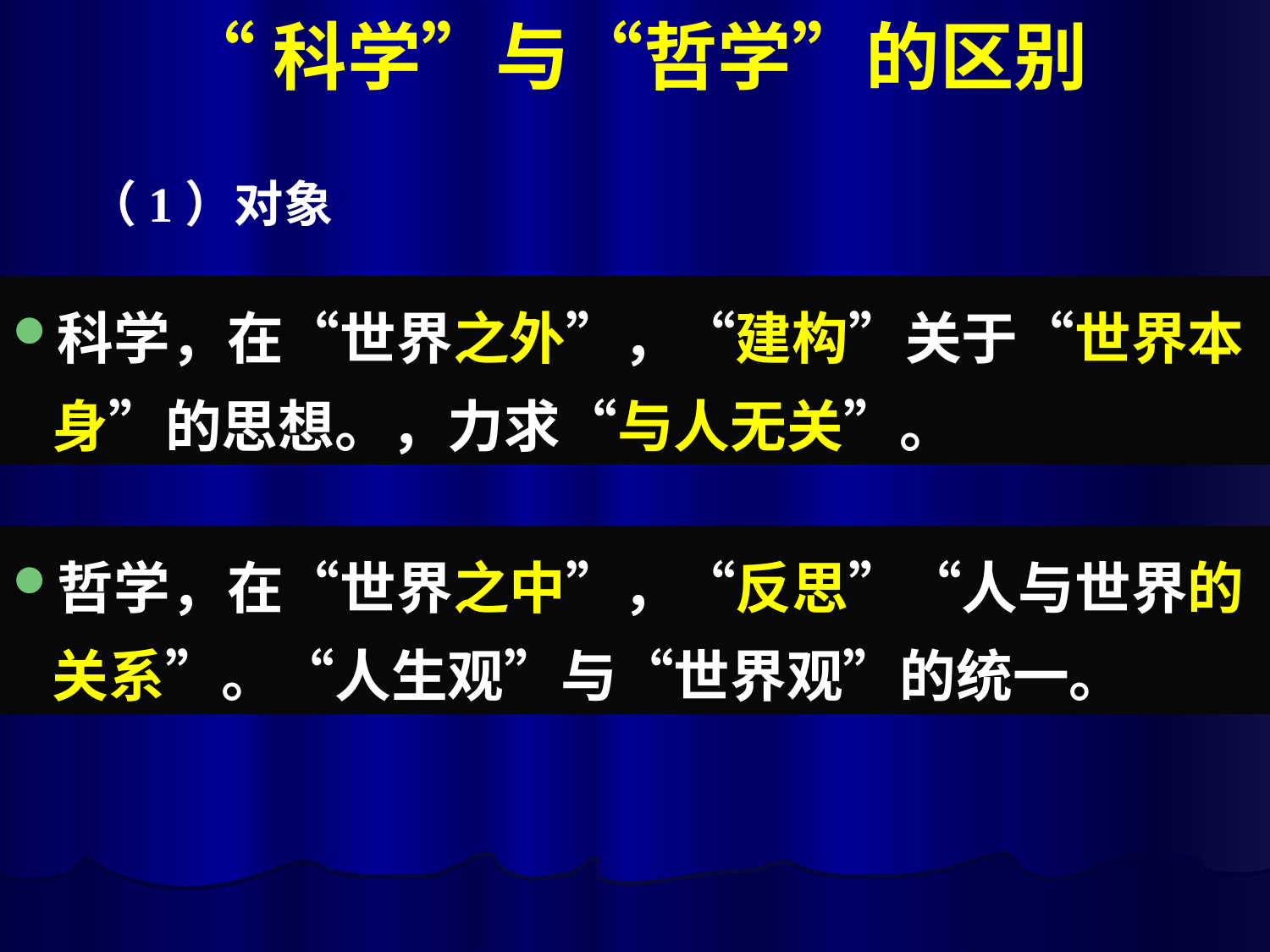

# “科学”与“哲学”的区别
（1）对象
科学，在“世界之外”，“建构”关于“世界本身”的思想。，力求“与人无关”。
哲学，在“世界之中”，“反思”“人与世界的关系”。“人生观”与“世界观”的统一。